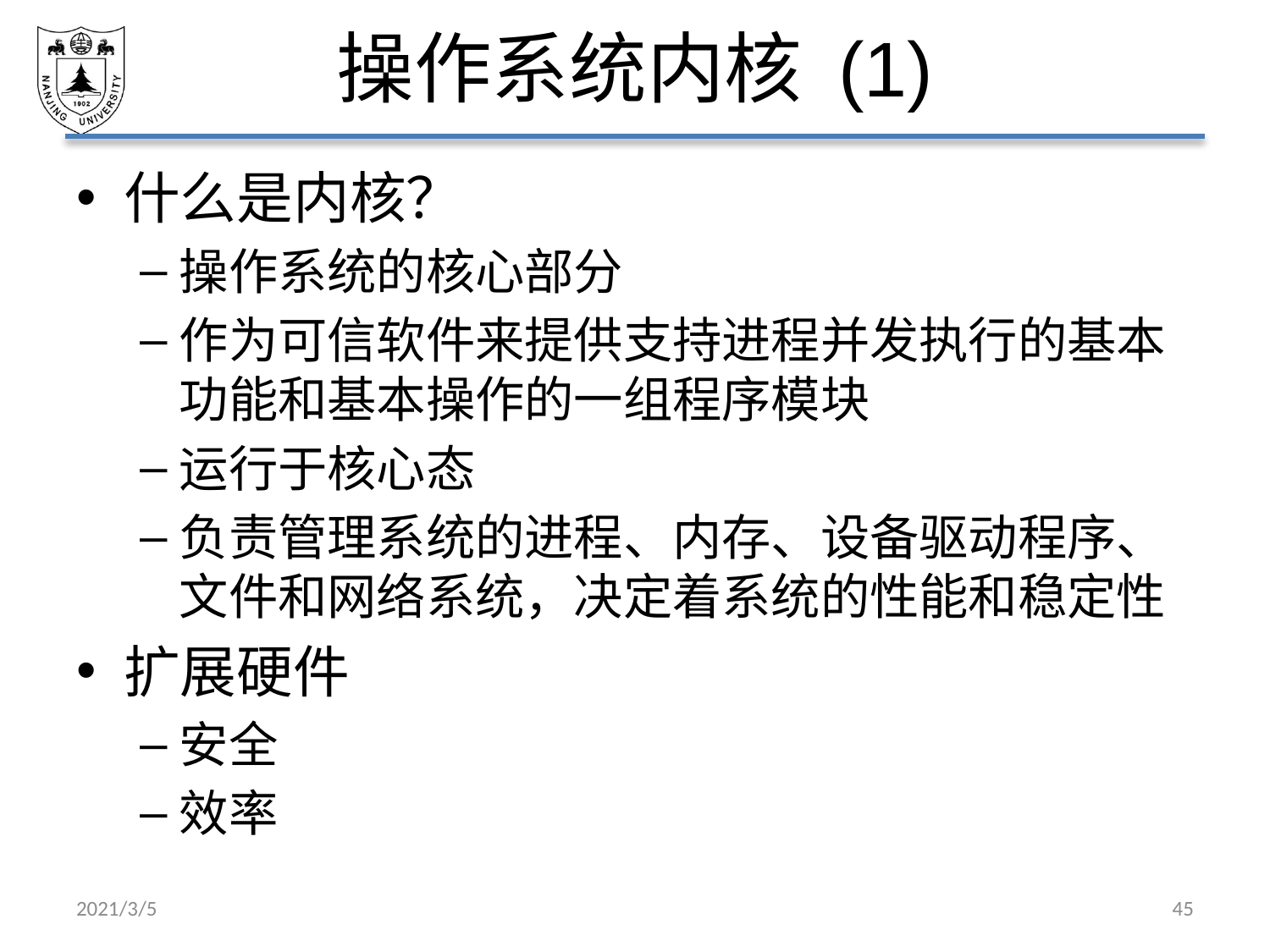

# 操作系统内核 (1)
什么是内核？
操作系统的核心部分
作为可信软件来提供支持进程并发执行的基本功能和基本操作的一组程序模块
运行于核心态
负责管理系统的进程、内存、设备驱动程序、文件和网络系统，决定着系统的性能和稳定性
扩展硬件
安全
效率

2021/3/5
45